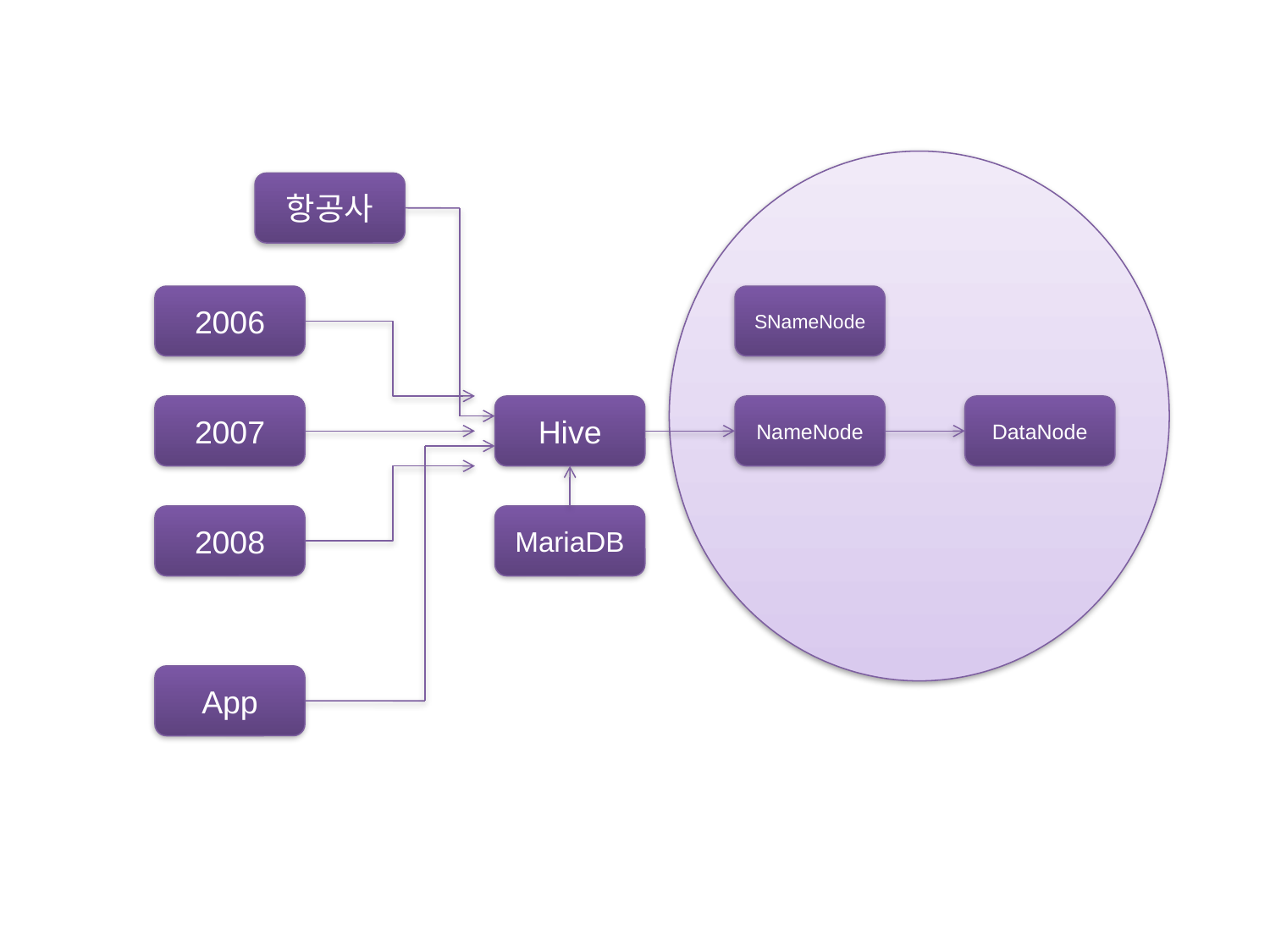

항공사
2006
SNameNode
2007
Hive
NameNode
DataNode
2008
MariaDB
App